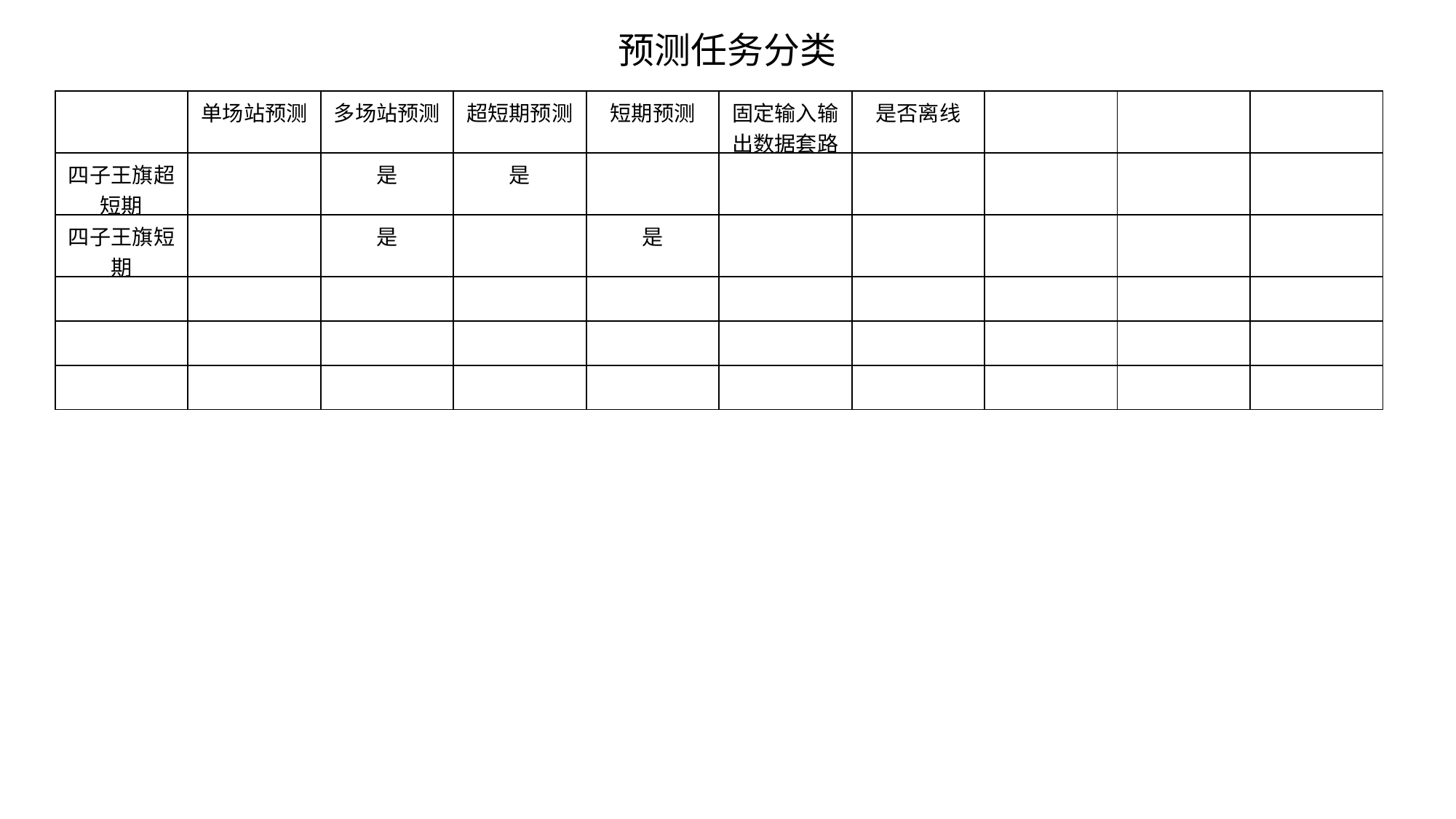

预测任务分类
|  | 单场站预测 | 多场站预测 | 超短期预测 | 短期预测 | 固定输入输出数据套路 | 是否离线 |  |  |  |
| --- | --- | --- | --- | --- | --- | --- | --- | --- | --- |
| 四子王旗超短期 |  | 是 | 是 |  |  |  |  |  |  |
| 四子王旗短期 |  | 是 |  | 是 |  |  |  |  |  |
|  |  |  |  |  |  |  |  |  |  |
|  |  |  |  |  |  |  |  |  |  |
|  |  |  |  |  |  |  |  |  |  |